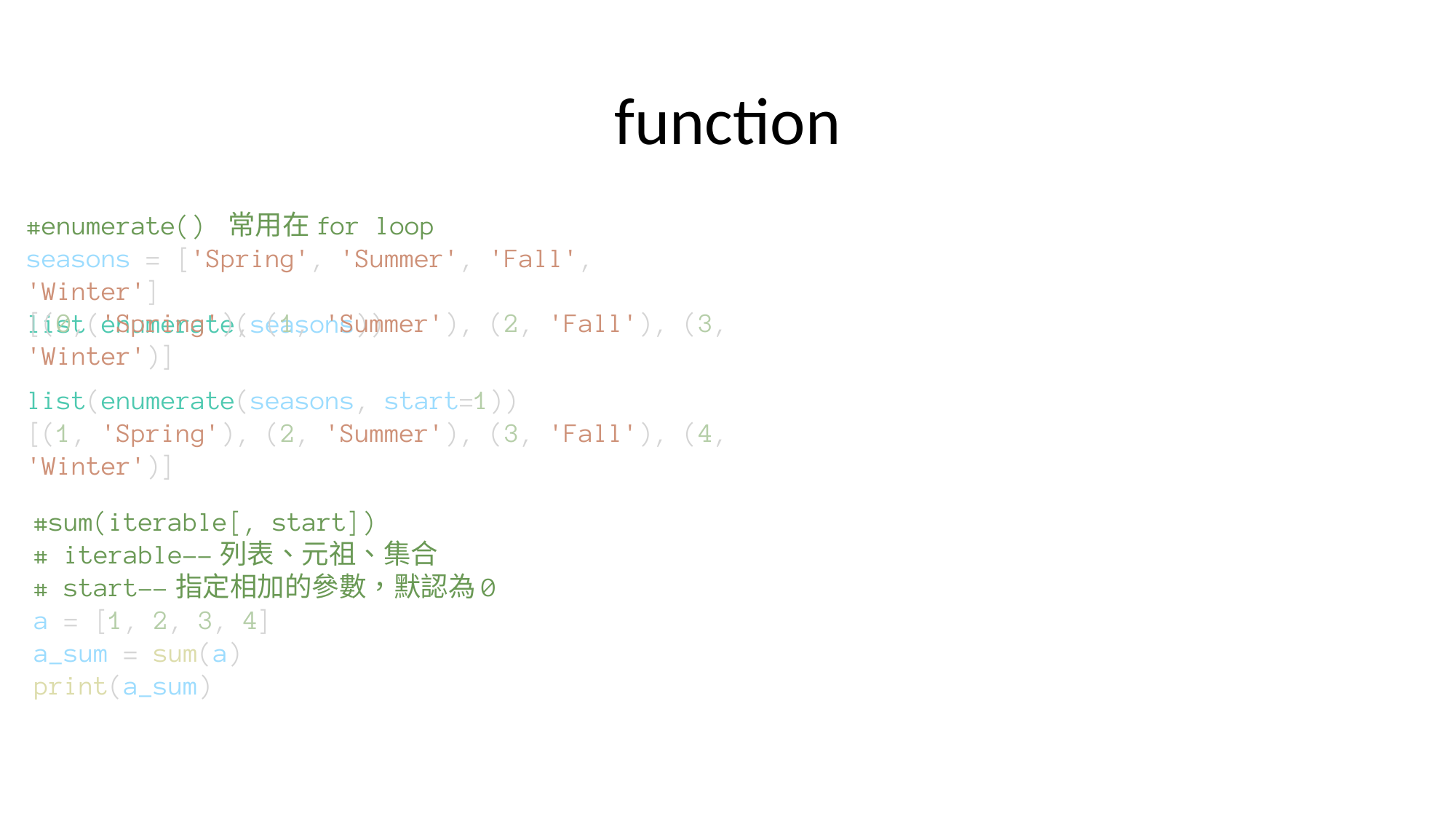

# function
#enumerate() 常用在for loop
seasons = ['Spring', 'Summer', 'Fall', 'Winter']
list(enumerate(seasons))
[(0, 'Spring'), (1, 'Summer'), (2, 'Fall'), (3, 'Winter')]
list(enumerate(seasons, start=1))
[(1, 'Spring'), (2, 'Summer'), (3, 'Fall'), (4, 'Winter')]
#sum(iterable[, start])
# iterable--列表、元祖、集合
# start--指定相加的參數，默認為0
a = [1, 2, 3, 4]
a_sum = sum(a)
print(a_sum)